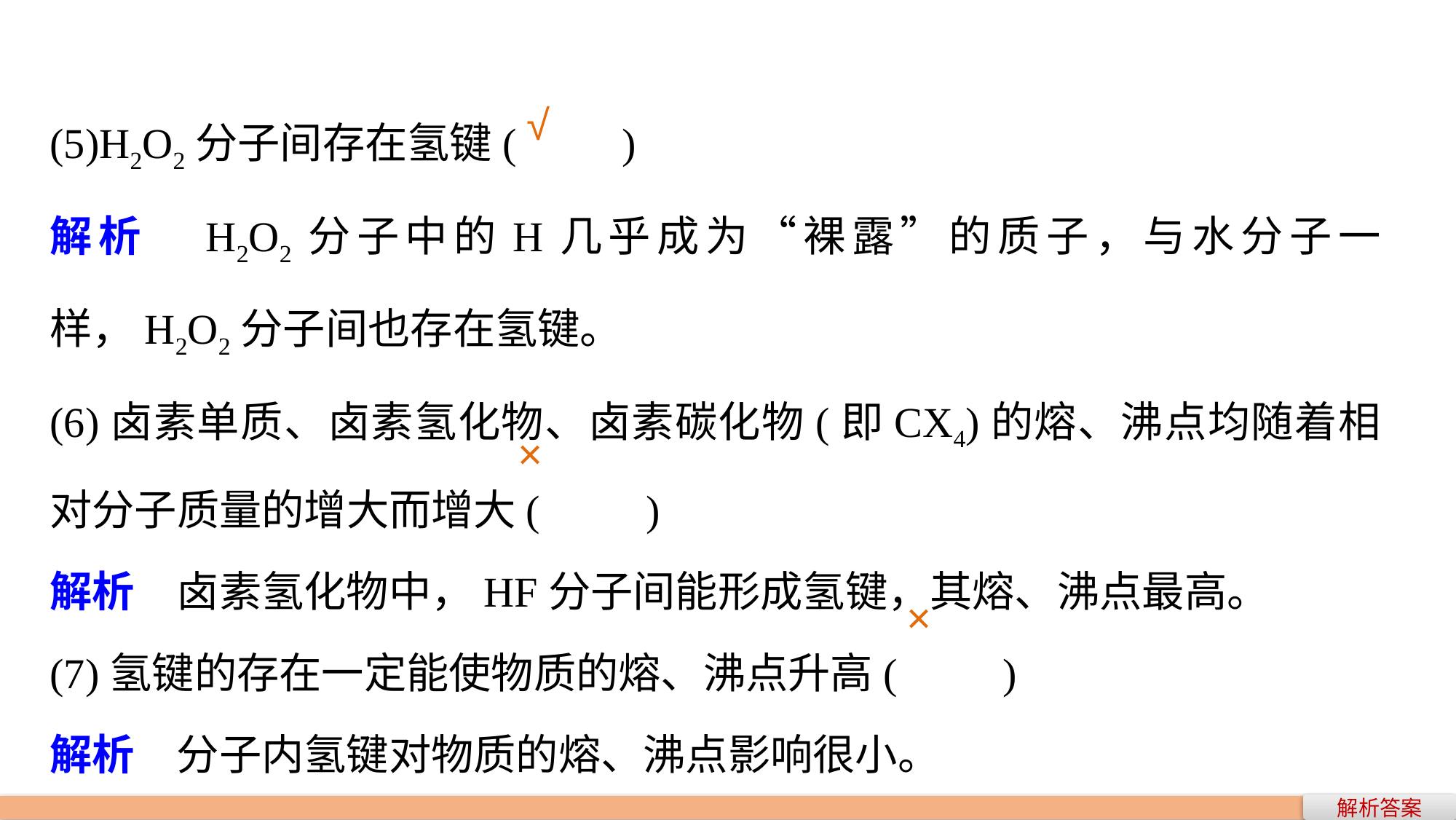

(5)H2O2分子间存在氢键(　　)
解析　H2O2分子中的H几乎成为“裸露”的质子，与水分子一样，H2O2分子间也存在氢键。
(6)卤素单质、卤素氢化物、卤素碳化物(即CX4)的熔、沸点均随着相对分子质量的增大而增大(　　)
解析　卤素氢化物中，HF分子间能形成氢键，其熔、沸点最高。
(7)氢键的存在一定能使物质的熔、沸点升高(　　)
解析　分子内氢键对物质的熔、沸点影响很小。
√
×
×
解析答案